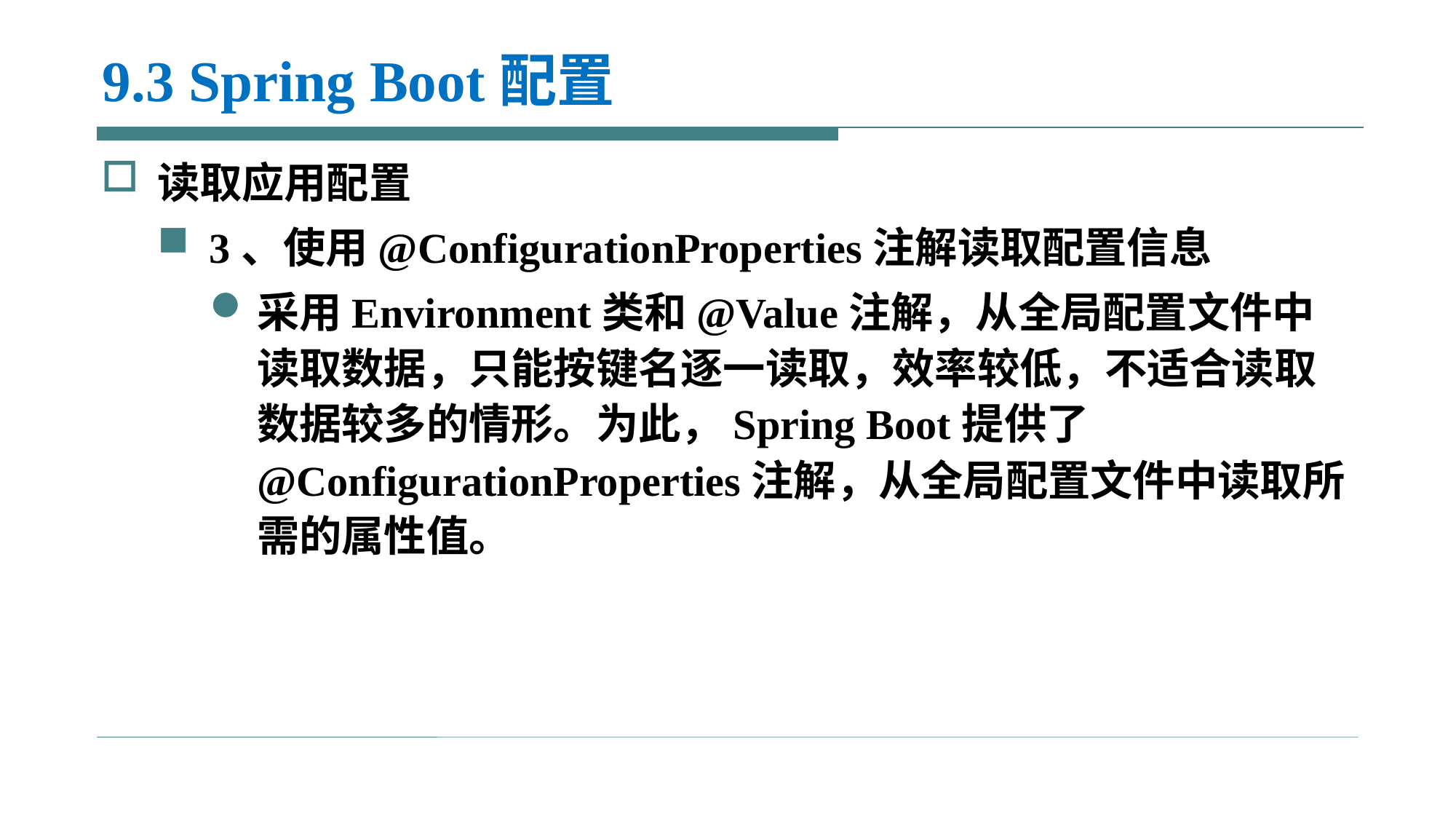

# 9.3 Spring Boot配置
读取应用配置
3、使用@ConfigurationProperties注解读取配置信息
采用Environment类和@Value注解，从全局配置文件中读取数据，只能按键名逐一读取，效率较低，不适合读取数据较多的情形。为此，Spring Boot提供了@ConfigurationProperties注解，从全局配置文件中读取所需的属性值。
30